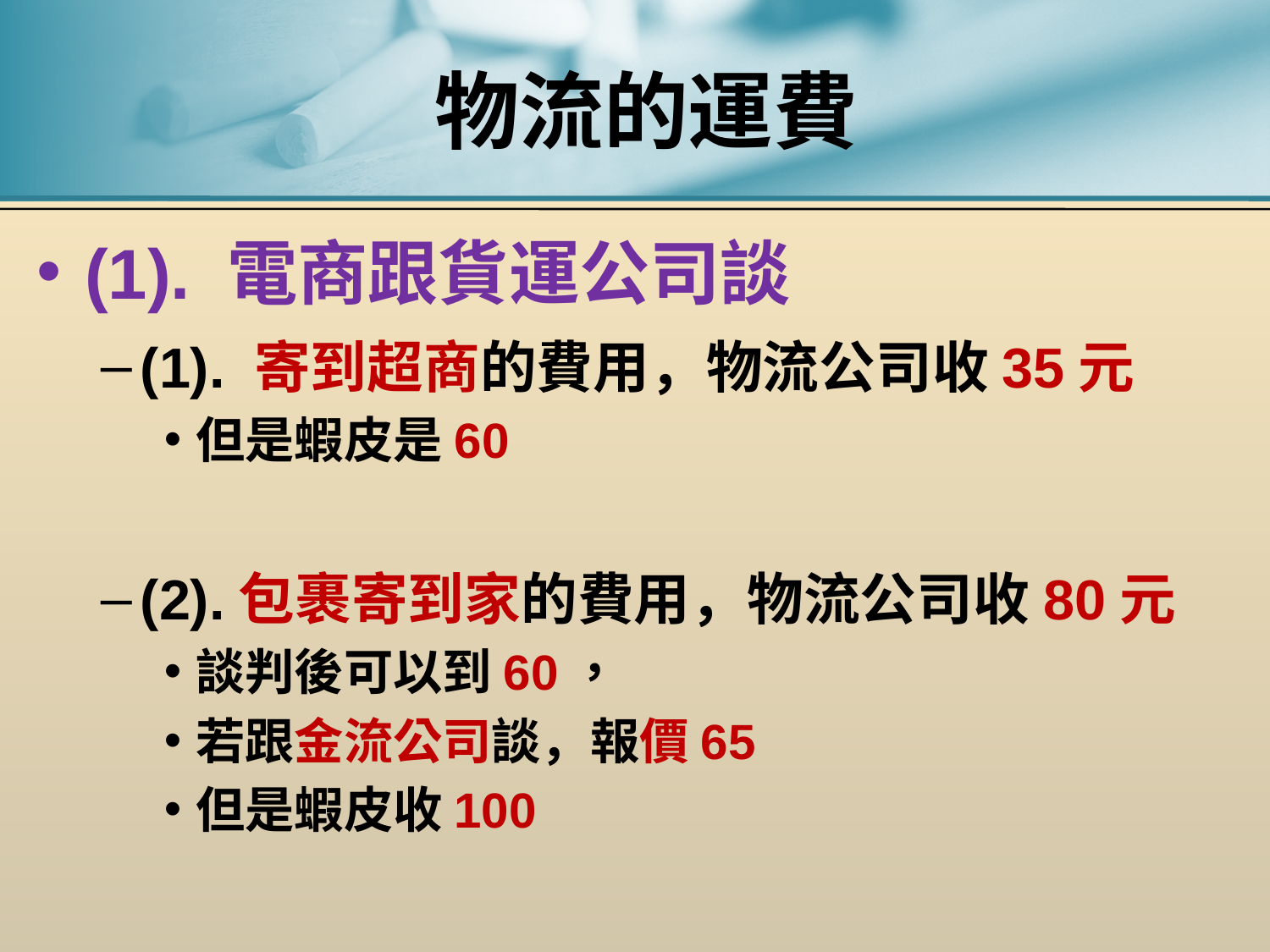

# 物流的運費
(1). 電商跟貨運公司談
(1). 寄到超商的費用，物流公司收35元
但是蝦皮是60

(2).包裹寄到家的費用，物流公司收80元
談判後可以到60，
若跟金流公司談，報價65
但是蝦皮收100